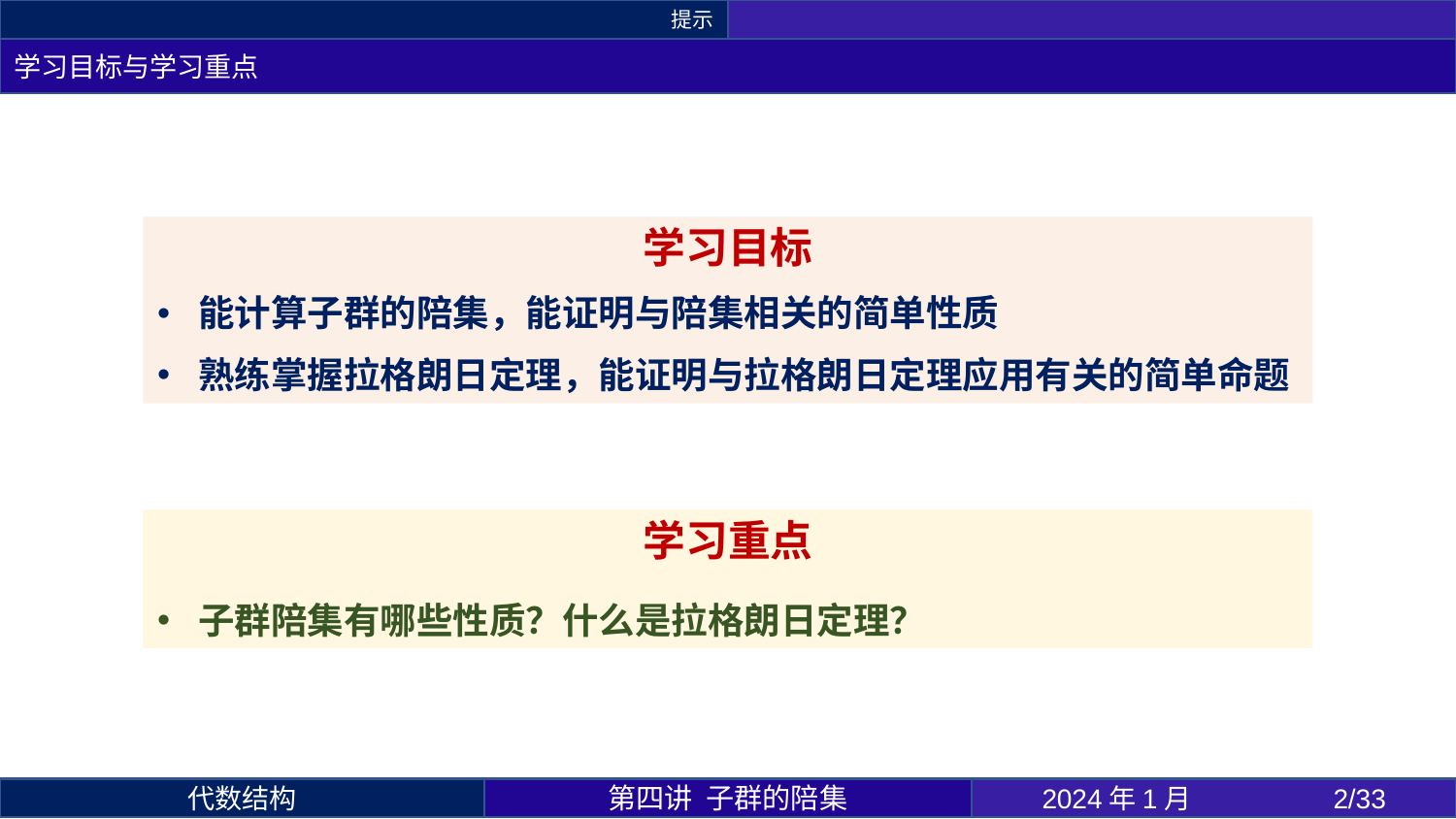

提示
学习目标与学习重点
学习目标
能计算子群的陪集，能证明与陪集相关的简单性质
熟练掌握拉格朗日定理，能证明与拉格朗日定理应用有关的简单命题
学习重点
子群陪集有哪些性质？什么是拉格朗日定理？
第四讲  子群的陪集
2024年1月 	2/33
代数结构